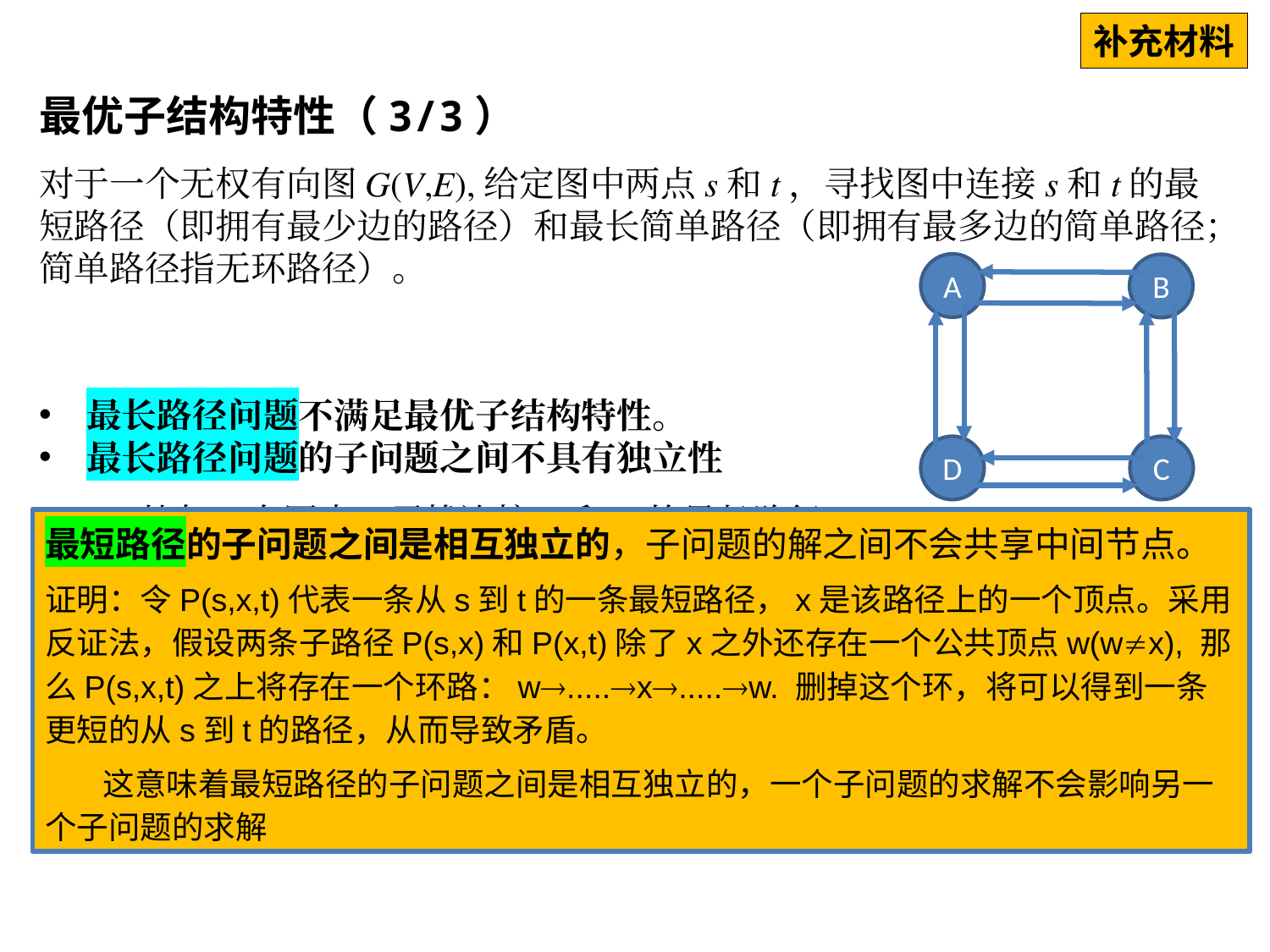

补充材料
最优子结构特性（3/3）

对于一个无权有向图G(V,E),给定图中两点s和t，寻找图中连接s和t的最短路径（即拥有最少边的路径）和最长简单路径（即拥有最多边的简单路径；简单路径指无环路径）。

最长路径问题不满足最优子结构特性。
最长路径问题的子问题之间不具有独立性
比如，右图中，寻找连接A和C的最长路径
如果首先将原问题分解为两个子问题：从A=>B的寻径子问题和从B到C的寻径子问题。
假设我们已经求解了这两个子问题。让我们尝试合并这两个子问题的解：
    P(A,B) = A→D→C→B;  //最长子路径
    P(B,C) = B→A→D→C;
   合并得到的路径为： A→D→C→B →A→D→C，这不是简单路径。
A
B
D
C
最短路径的子问题之间是相互独立的，子问题的解之间不会共享中间节点。
证明：令P(s,x,t)代表一条从s到t的一条最短路径，x是该路径上的一个顶点。采用反证法，假设两条子路径P(s,x)和P(x,t)除了x之外还存在一个公共顶点w(w≠x), 那么P(s,x,t)之上将存在一个环路：w→.....→x→.....→w. 删掉这个环，将可以得到一条更短的从s到t的路径，从而导致矛盾。
       这意味着最短路径的子问题之间是相互独立的，一个子问题的求解不会影响另一个子问题的求解